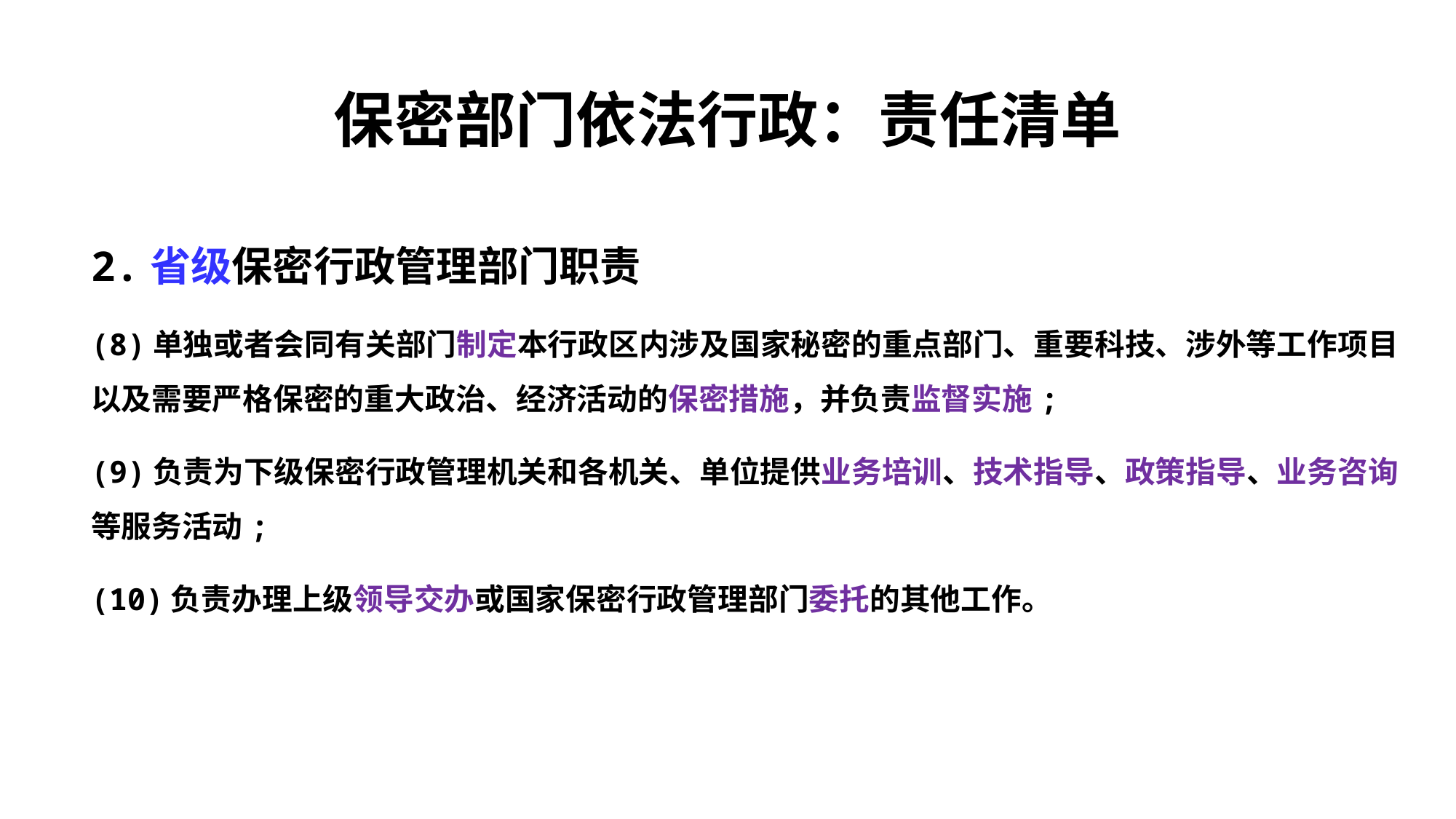

# 保密部门依法行政：责任清单
2.省级保密行政管理部门职责
(8)单独或者会同有关部门制定本行政区内涉及国家秘密的重点部门、重要科技、涉外等工作项目以及需要严格保密的重大政治、经济活动的保密措施，并负责监督实施;
(9)负责为下级保密行政管理机关和各机关、单位提供业务培训、技术指导、政策指导、业务咨询等服务活动;
(10)负责办理上级领导交办或国家保密行政管理部门委托的其他工作。